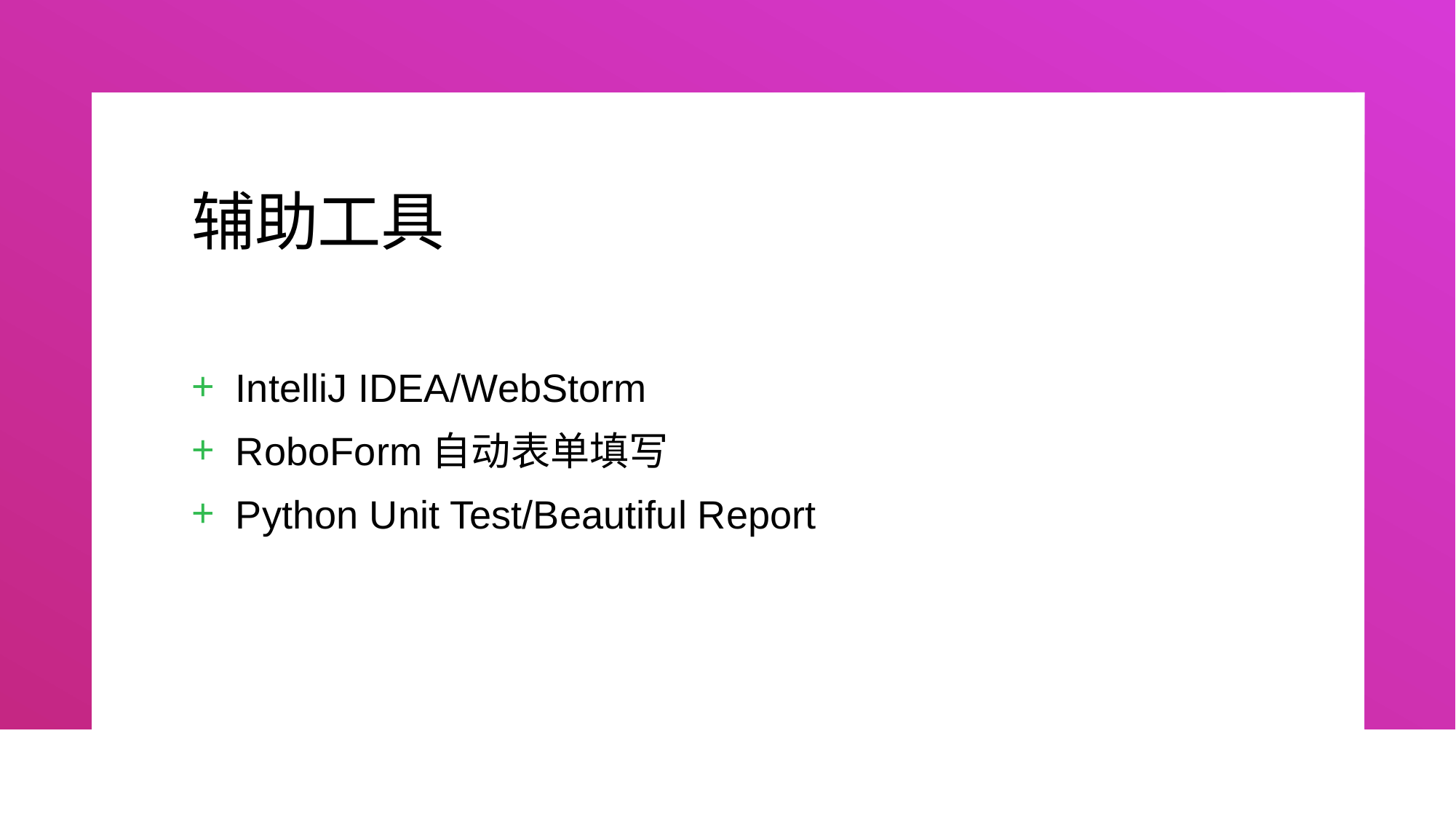

# 辅助工具
IntelliJ IDEA/WebStorm
RoboForm自动表单填写
Python Unit Test/Beautiful Report